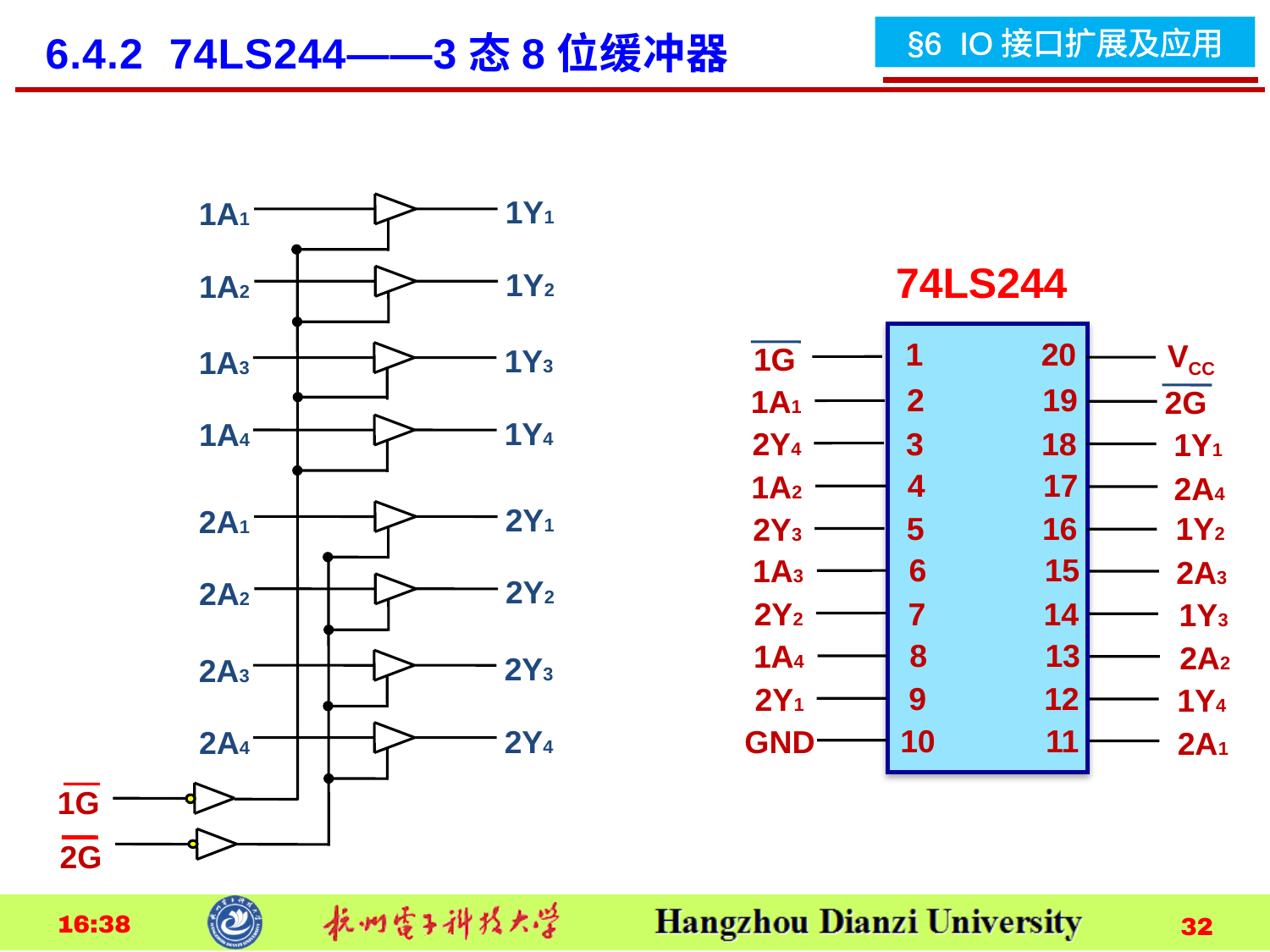

6.4.2  74LS244——3态8位缓冲器
1Y1
1A1

1Y2
1A2

1Y3
1A3

1Y4
1A4

2Y1
2A1

2Y2
2A2

2Y3
2A3

2Y4
2A4

1G

2G

74LS244

1
20
VCC
1G

2
19
1A1
2G

3
18
2Y4
1Y1

4
17
1A2
2A4

5
16
1Y2
2Y3

6
15
1A3
2A3

7
14
2Y2
1Y3

8
13
1A4
2A2

9
12
2Y1
1Y4

10
11
GND
2A1